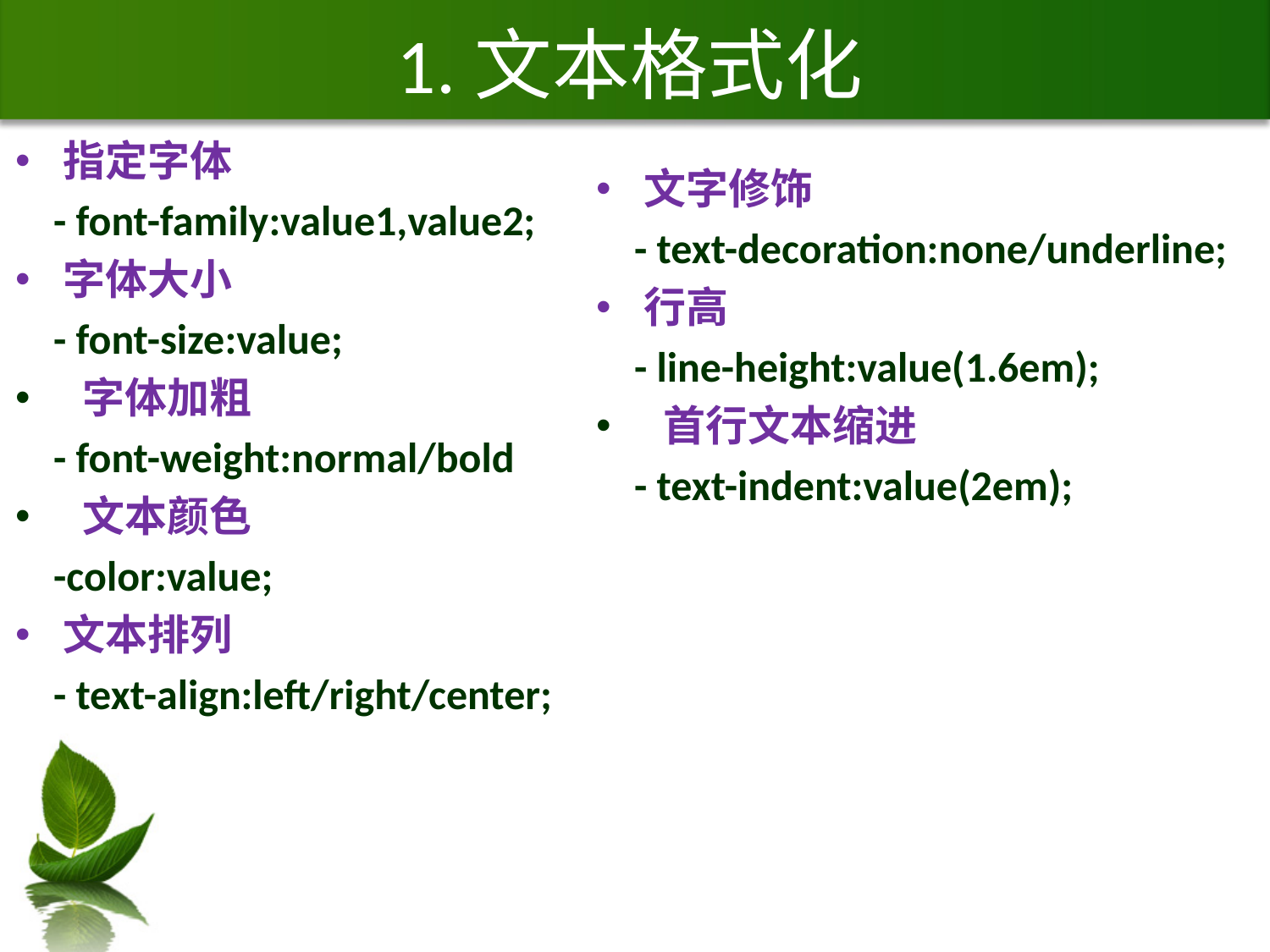

# 1.文本格式化
指定字体
    - font-family:value1,value2;
字体大小
    - font-size:value;
 字体加粗
    - font-weight:normal/bold
 文本颜色
    -color:value;
文本排列
    - text-align:left/right/center;

文字修饰
    - text-decoration:none/underline;
行高
    - line-height:value(1.6em);
 首行文本缩进
    - text-indent:value(2em);